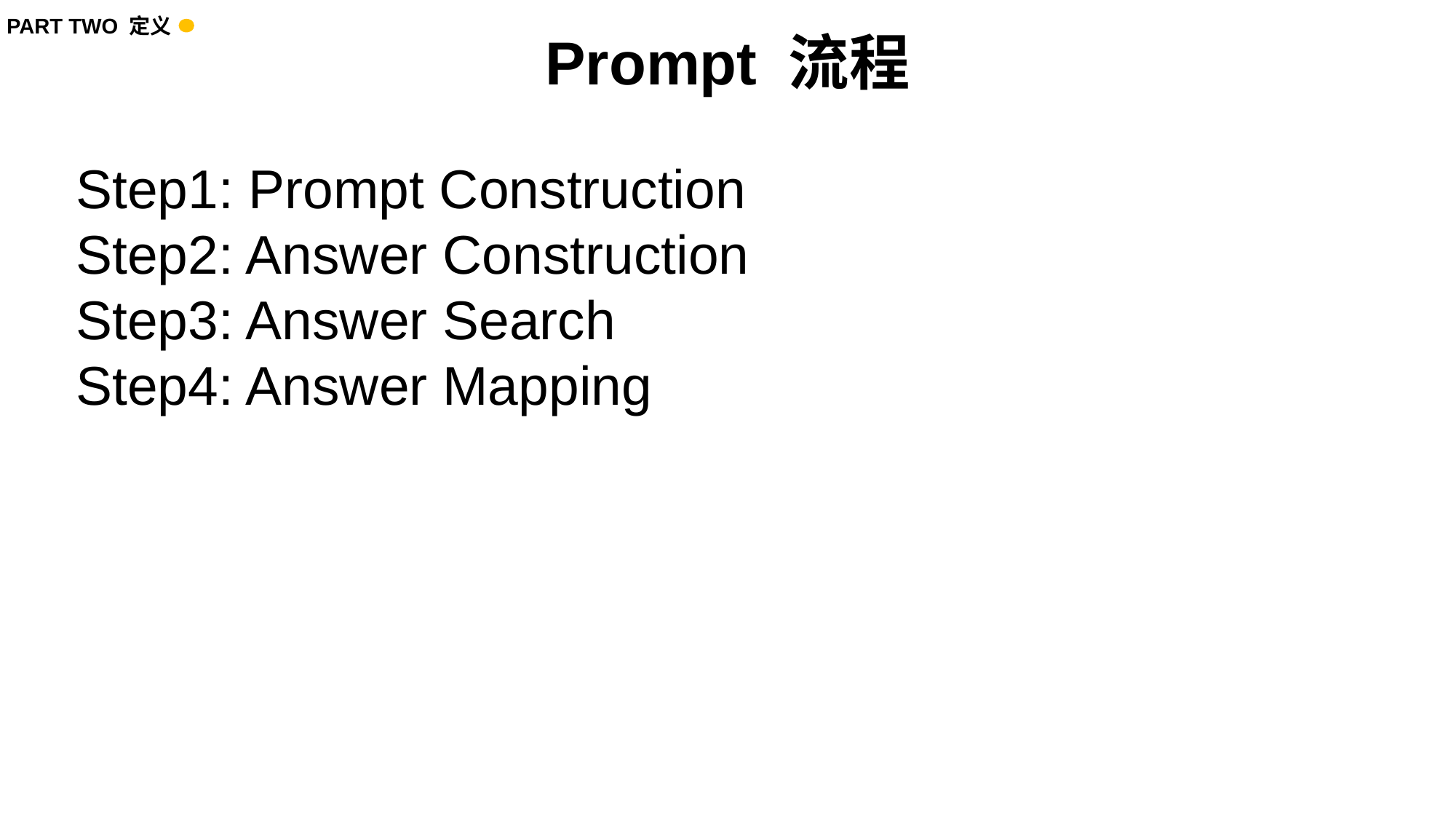

PART TWO 定义
Prompt 流程

Step1: Prompt Construction
Step2: Answer Construction
Step3: Answer Search
Step4: Answer Mapping